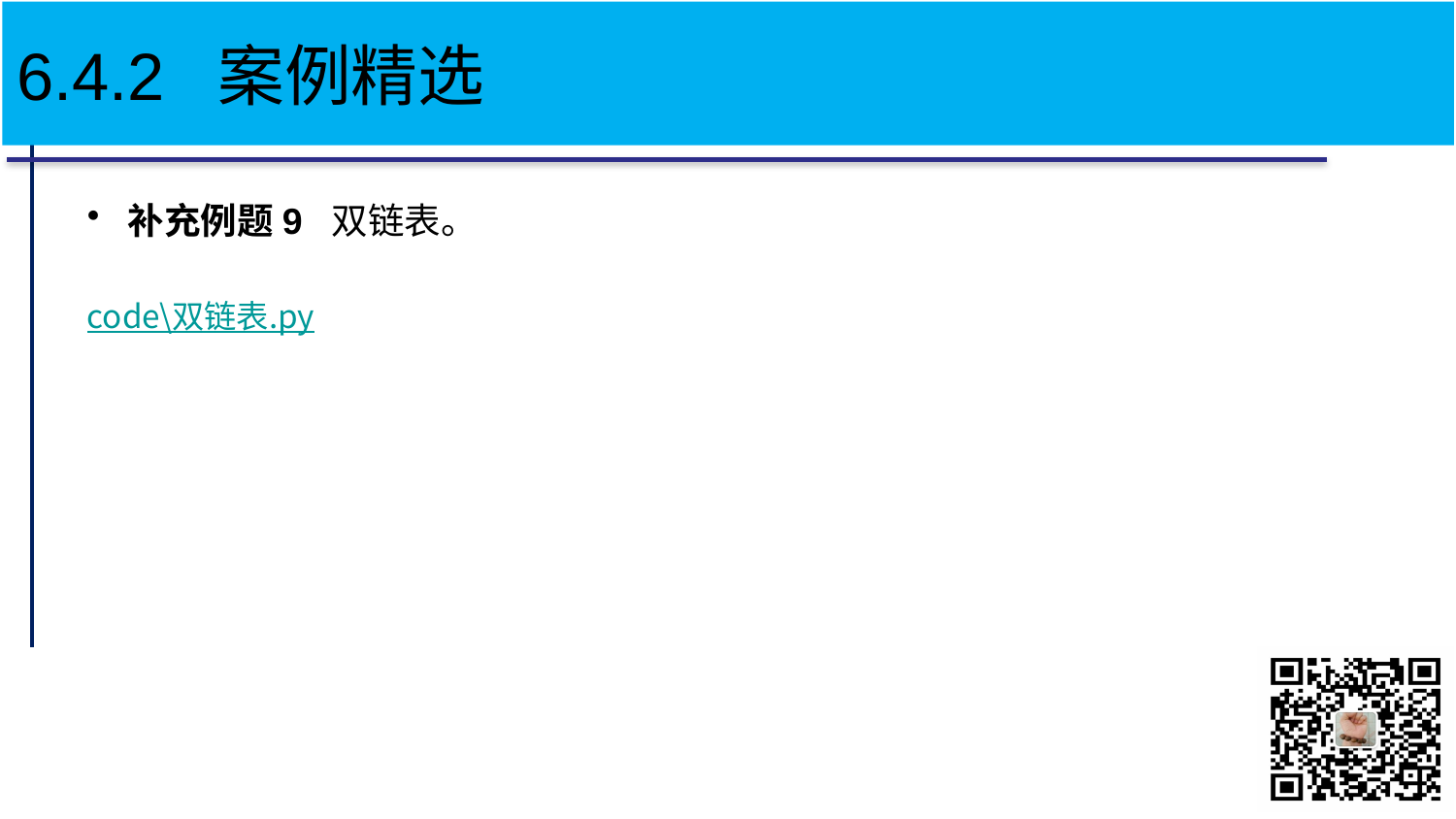

# 6.4.2  案例精选
补充例题9  双链表。

code\双链表.py
69